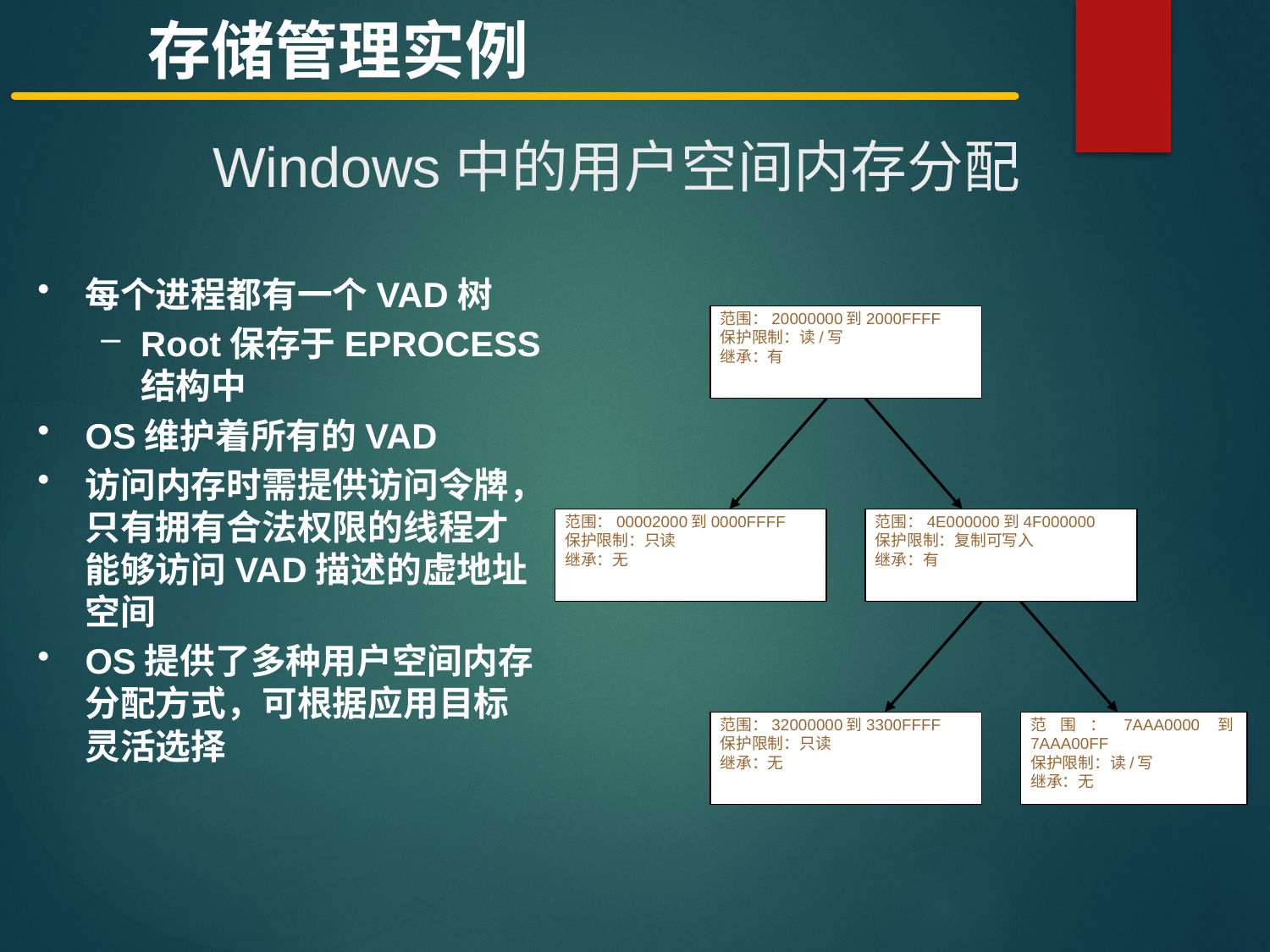

存储管理实例
Windows中的用户空间内存分配
每个进程都有一个VAD树
Root保存于EPROCESS结构中
OS维护着所有的VAD
访问内存时需提供访问令牌，只有拥有合法权限的线程才能够访问VAD描述的虚地址空间
OS提供了多种用户空间内存分配方式，可根据应用目标灵活选择
范围：20000000到2000FFFF
保护限制：读/写
继承：有

范围：00002000到0000FFFF
保护限制：只读
继承：无
范围：4E000000到4F000000
保护限制：复制可写入
继承：有

范围：32000000到3300FFFF
保护限制：只读
继承：无
范围：7AAA0000到7AAA00FF
保护限制：读/写
继承：无